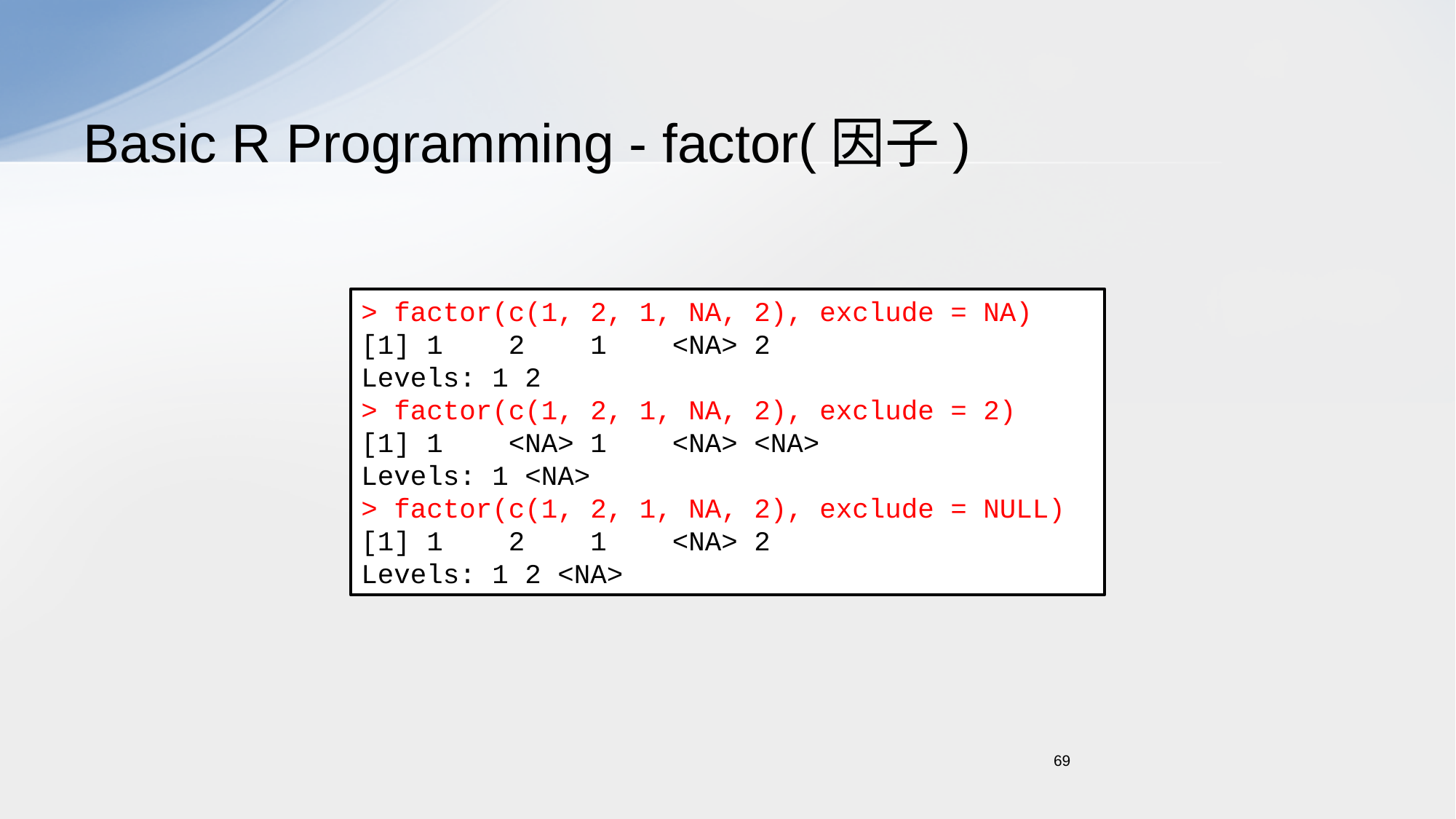

# Basic R Programming - factor(因子)

> factor(c(1, 2, 1, NA, 2), exclude = NA)
[1] 1    2    1    <NA> 2
Levels: 1 2
> factor(c(1, 2, 1, NA, 2), exclude = 2)
[1] 1    <NA> 1    <NA> <NA>
Levels: 1 <NA>
> factor(c(1, 2, 1, NA, 2), exclude = NULL)
[1] 1    2    1    <NA> 2
Levels: 1 2 <NA>
69